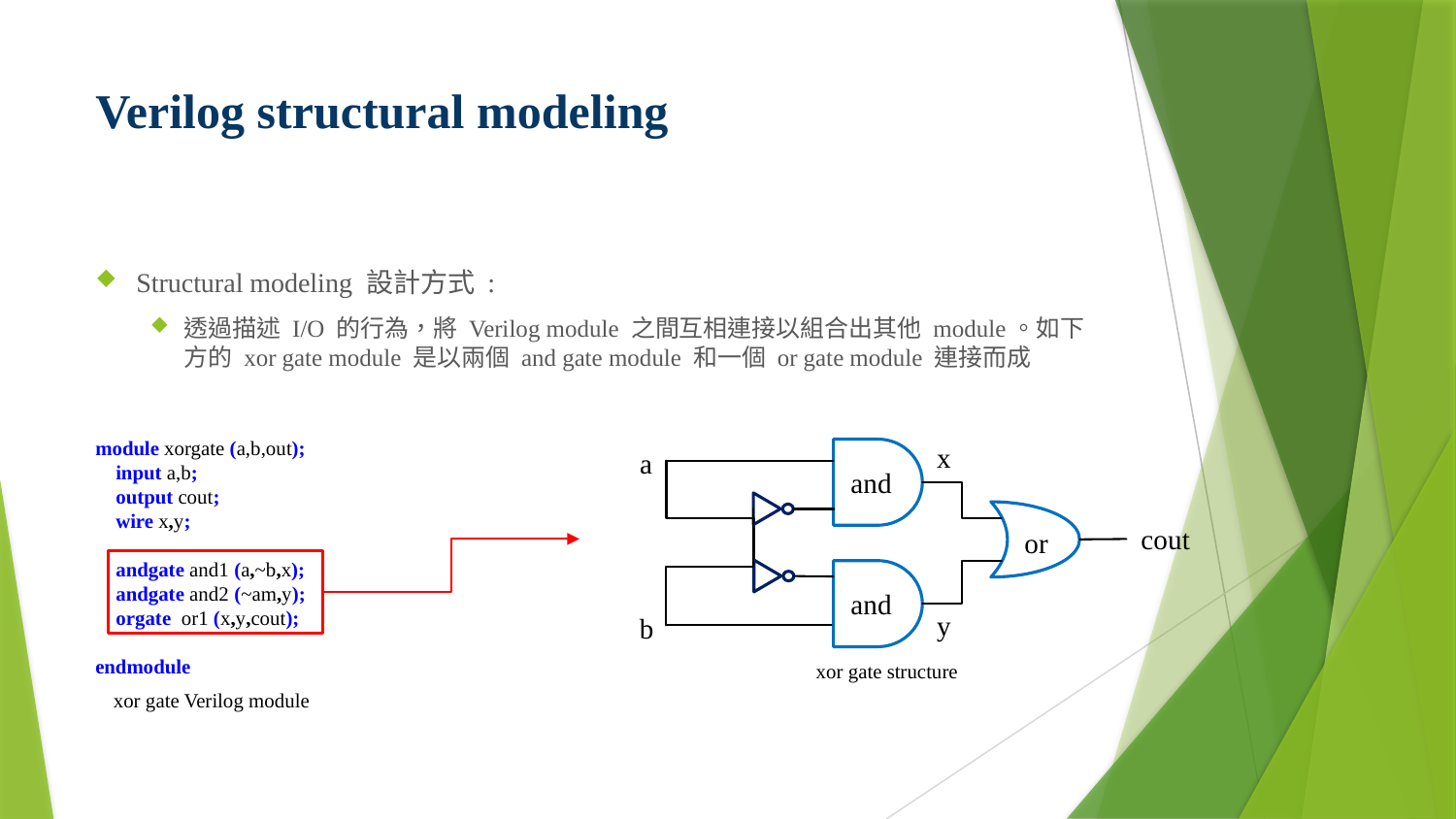

# Verilog structural modeling
Structural modeling 設計方式 :
透過描述 I/O 的行為，將 Verilog module 之間互相連接以組合出其他 module。如下方的 xor gate module 是以兩個 and gate module 和一個 or gate module 連接而成
module xorgate (a,b,out);
    input a,b;
    output cout;
    wire x,y;

    andgate and1 (a,~b,x);
    andgate and2 (~am,y);
    orgate  or1 (x,y,cout);

endmodule
x
and

or
cout

and
y
a
b
xor gate structure

xor gate Verilog module